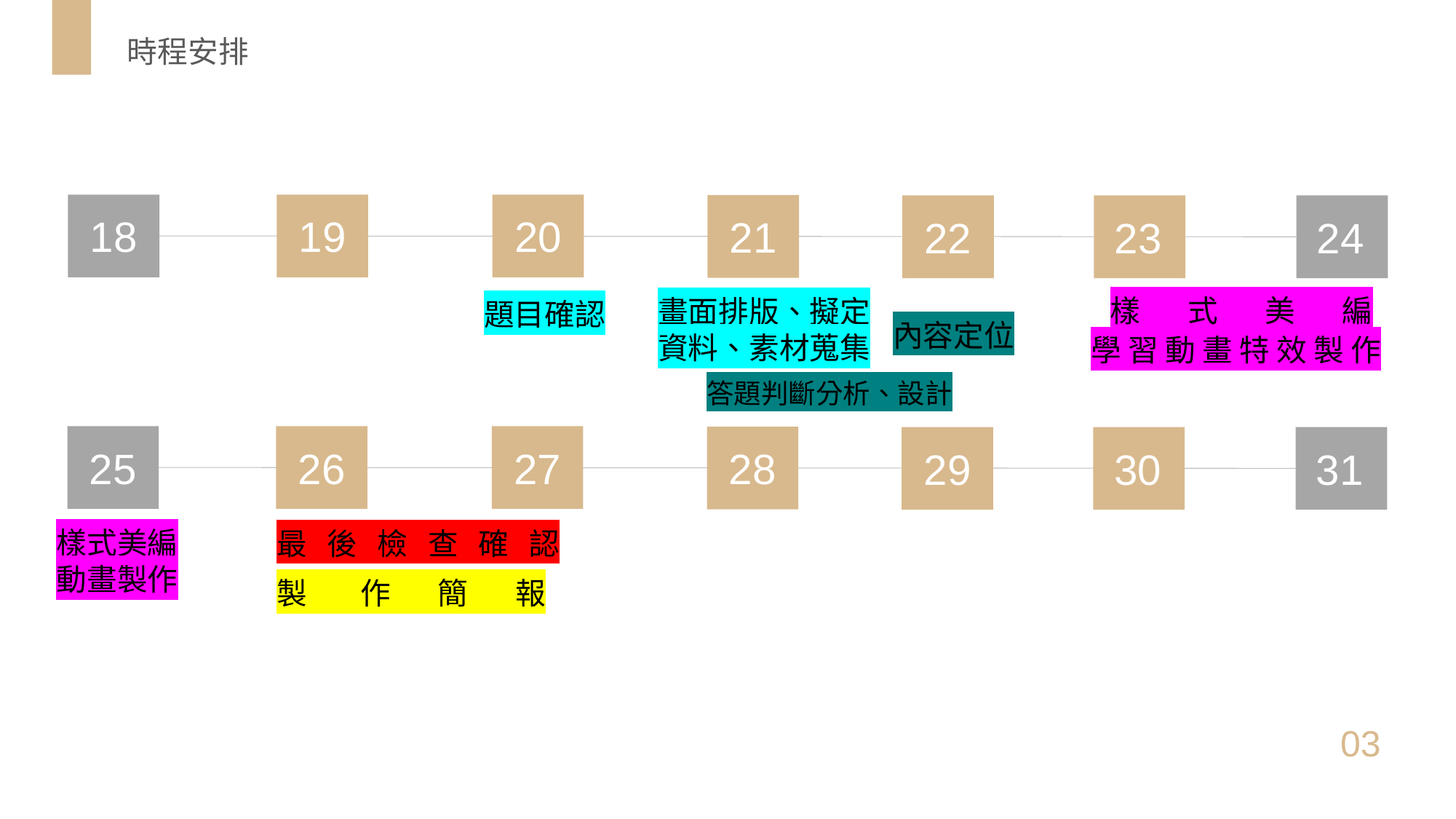

時程安排

18
19
20
21
22
24
23
02
樣       式       美       編
畫面排版、擬定
資料、素材蒐集
題目確認
內容定位
學 習 動 畫 特 效 製 作
答題判斷分析、設計

25
26
27
28
29
31
30
02
樣式美編
動畫製作
最   後   檢   查   確   認

製        作       簡       報
03